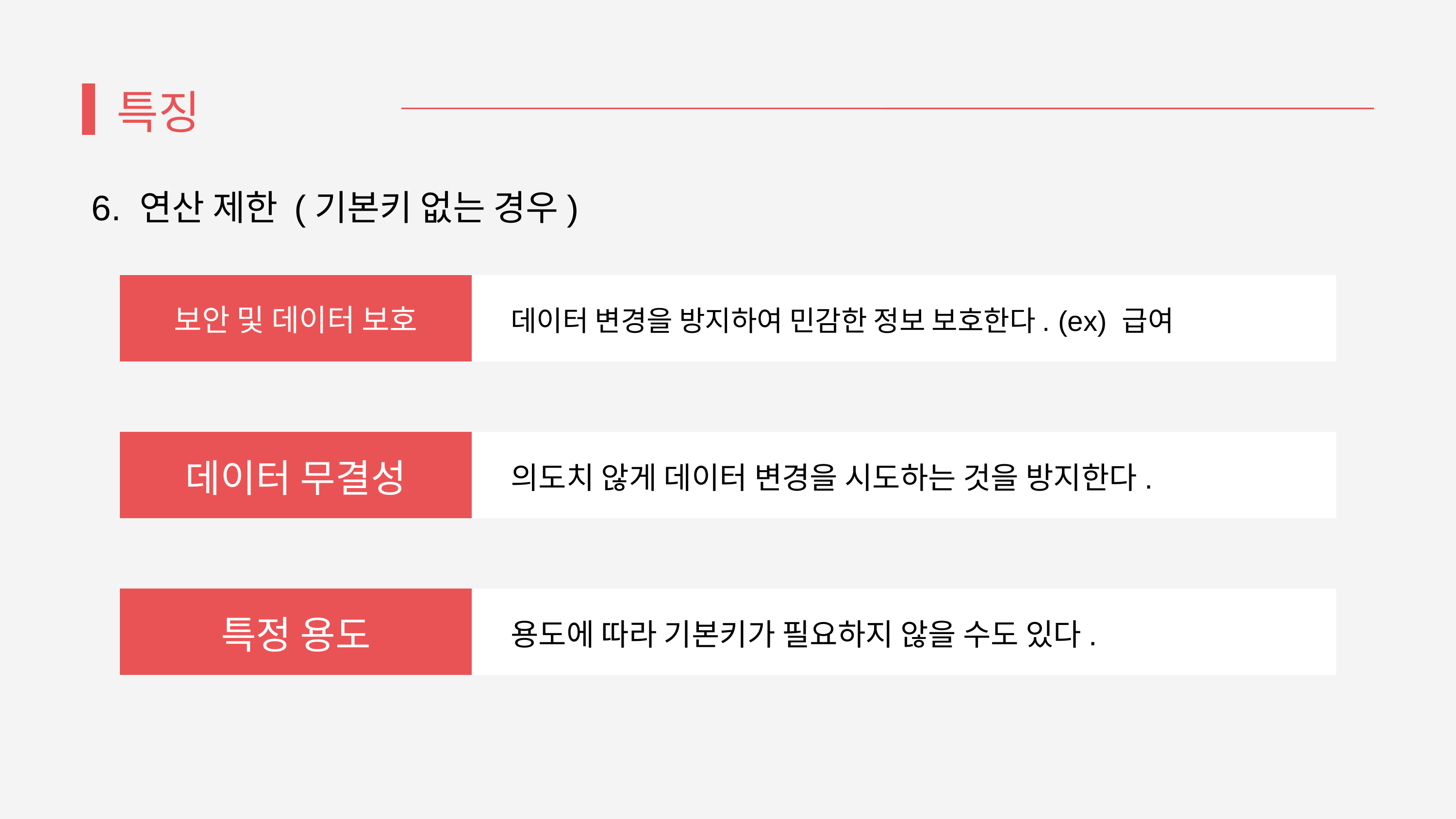

특징

 6. 연산 제한 (기본키 없는 경우)

보안 및 데이터 보호
데이터 변경을 방지하여 민감한 정보 보호한다. (ex) 급여

데이터 무결성
의도치 않게 데이터 변경을 시도하는 것을 방지한다.

특정 용도
용도에 따라 기본키가 필요하지 않을 수도 있다.